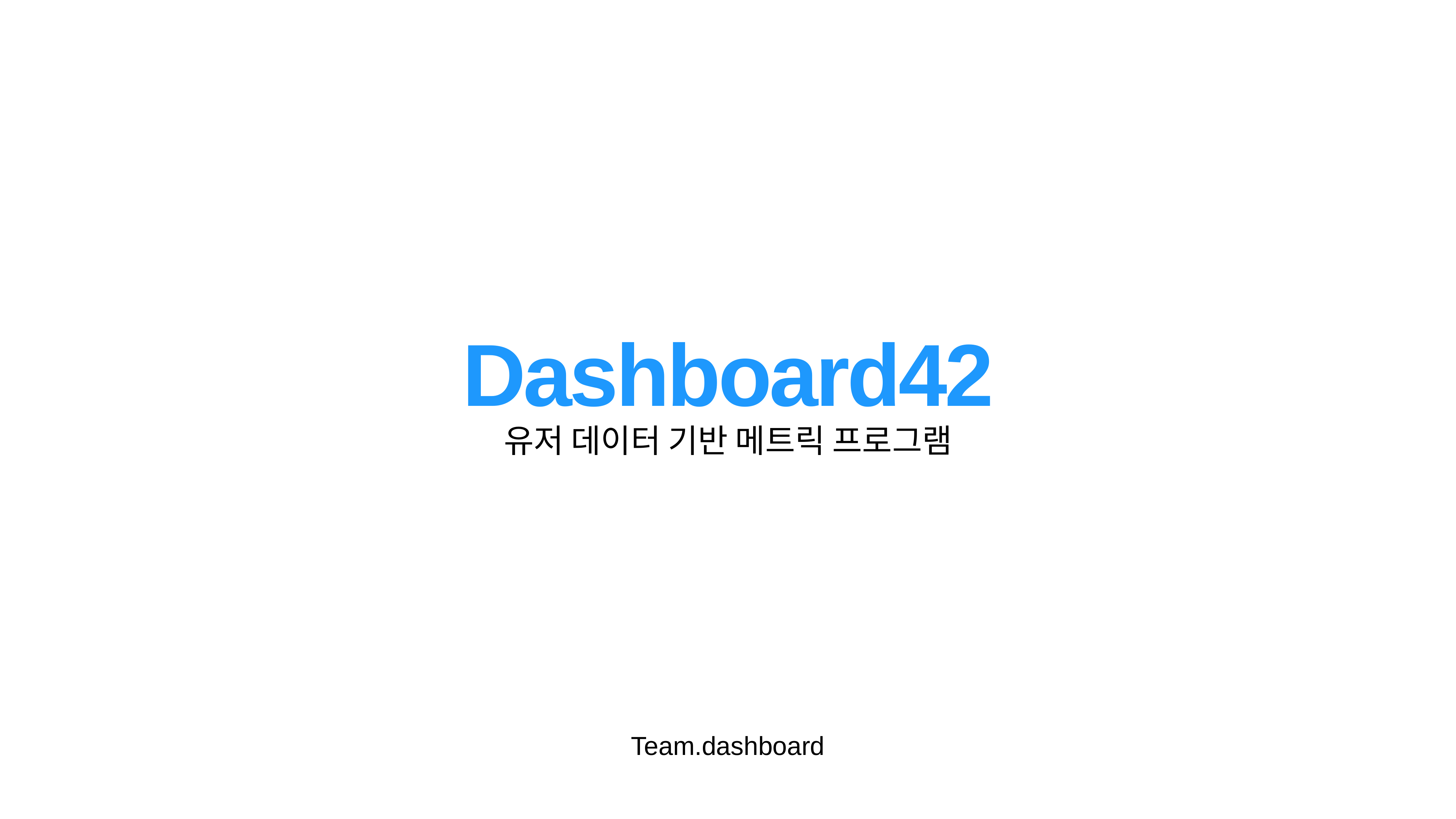

# Dashboard42
유저 데이터 기반 메트릭 프로그램
Team.dashboard